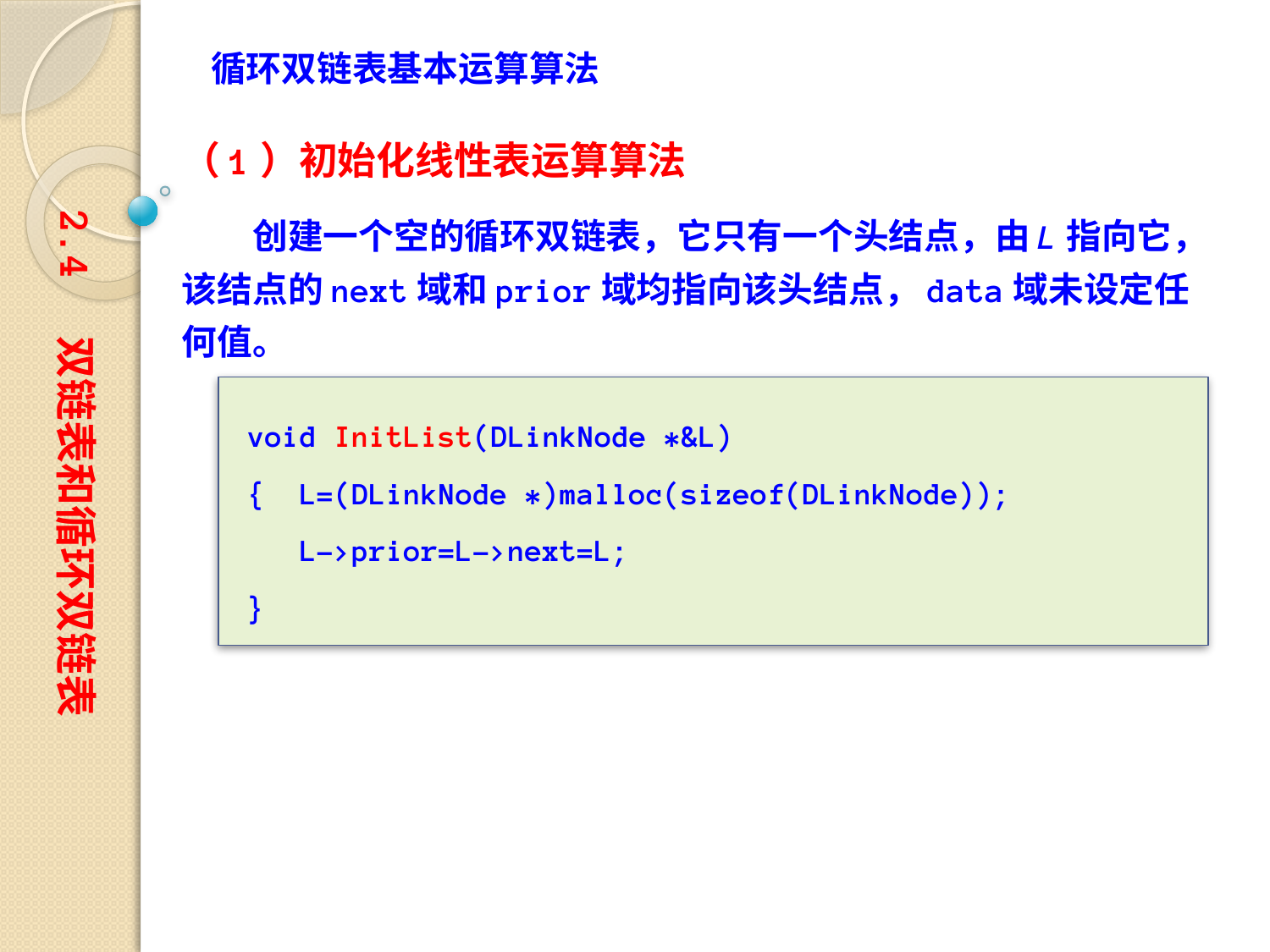

循环双链表基本运算算法
（1）初始化线性表运算算法
　　创建一个空的循环双链表，它只有一个头结点，由L指向它，该结点的next域和prior域均指向该头结点，data域未设定任何值。
2.4  双链表和循环双链表
void InitList(DLinkNode *&L)
{  L=(DLinkNode *)malloc(sizeof(DLinkNode));
   L->prior=L->next=L;
}